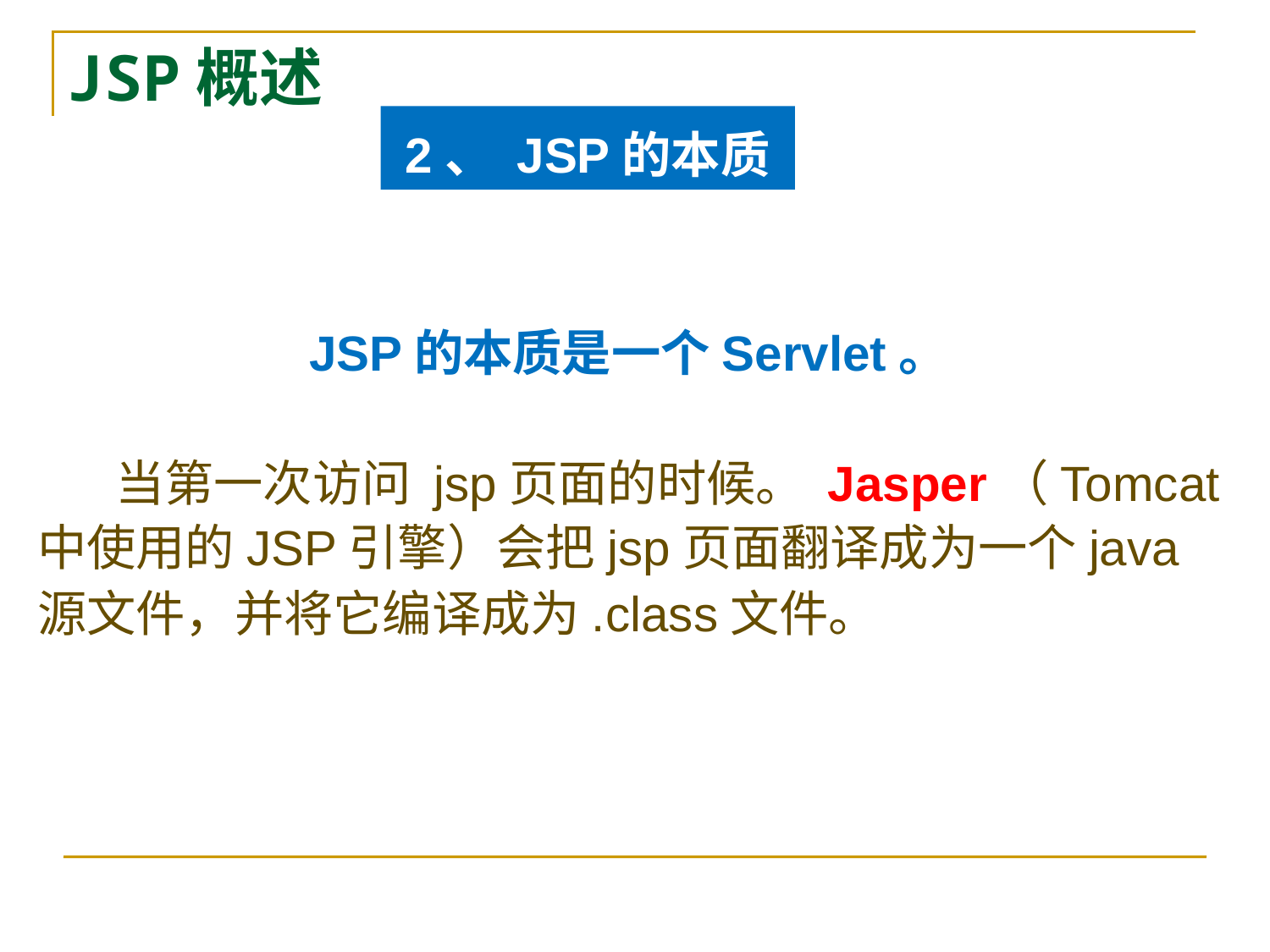

# JSP概述
2、 JSP的本质

JSP的本质是一个Servlet。

      当第一次访问 jsp页面的时候。 Jasper（Tomcat中使用的JSP引擎）会把jsp页面翻译成为一个java源文件，并将它编译成为.class文件。